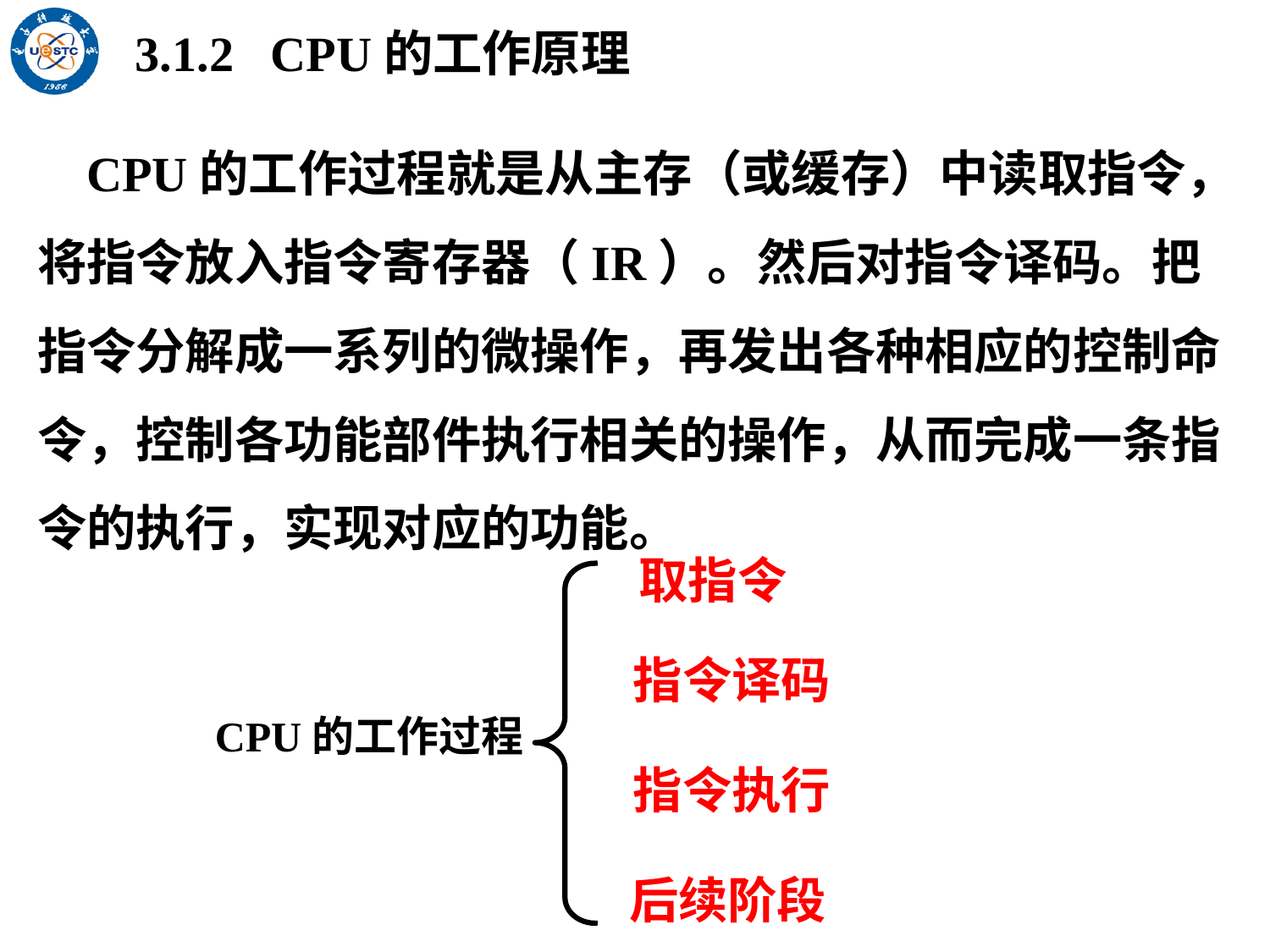

3.1.2   CPU的工作原理
    CPU的工作过程就是从主存（或缓存）中读取指令，将指令放入指令寄存器（IR）。然后对指令译码。把指令分解成一系列的微操作，再发出各种相应的控制命令，控制各功能部件执行相关的操作，从而完成一条指令的执行，实现对应的功能。
取指令

指令译码
CPU的工作过程
指令执行
后续阶段